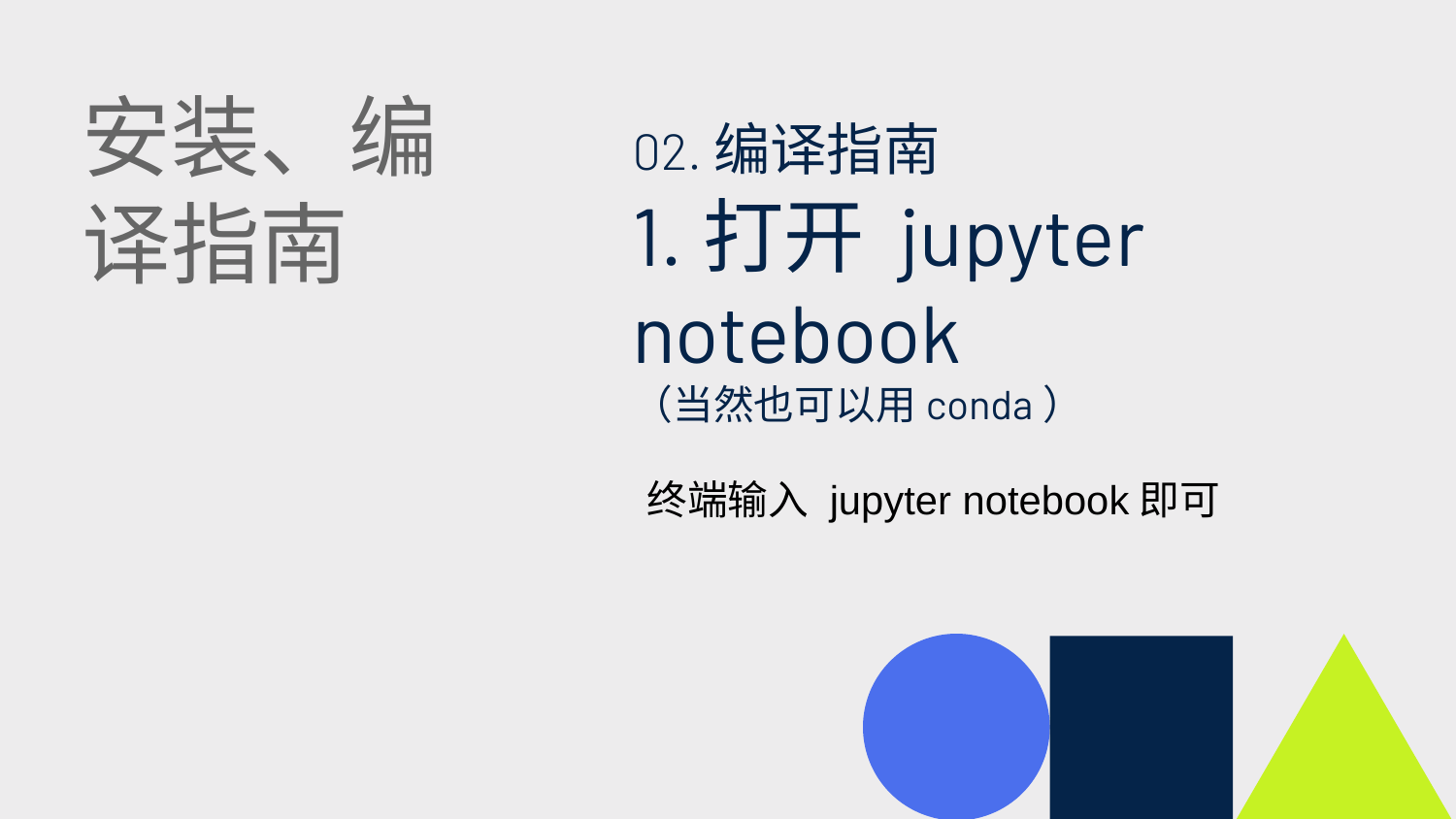

安装、编译指南
02.编译指南
1.打开 jupyter notebook
（当然也可以用conda）

终端输入 jupyter notebook即可